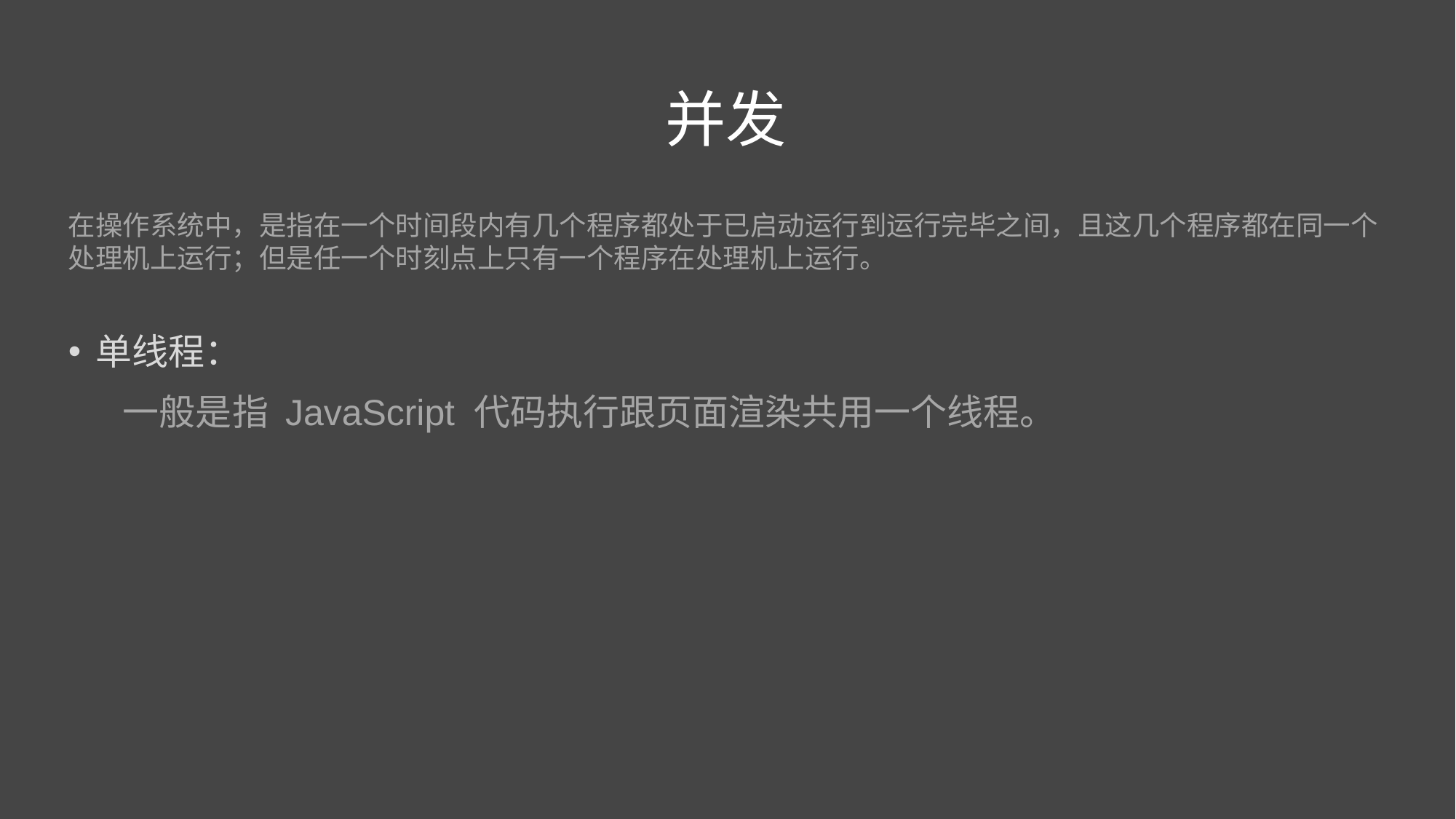

并发
在操作系统中，是指在一个时间段内有几个程序都处于已启动运行到运行完毕之间，且这几个程序都在同一个处理机上运行；但是任一个时刻点上只有一个程序在处理机上运行。
单线程：
一般是指 JavaScript 代码执行跟页面渲染共用一个线程。